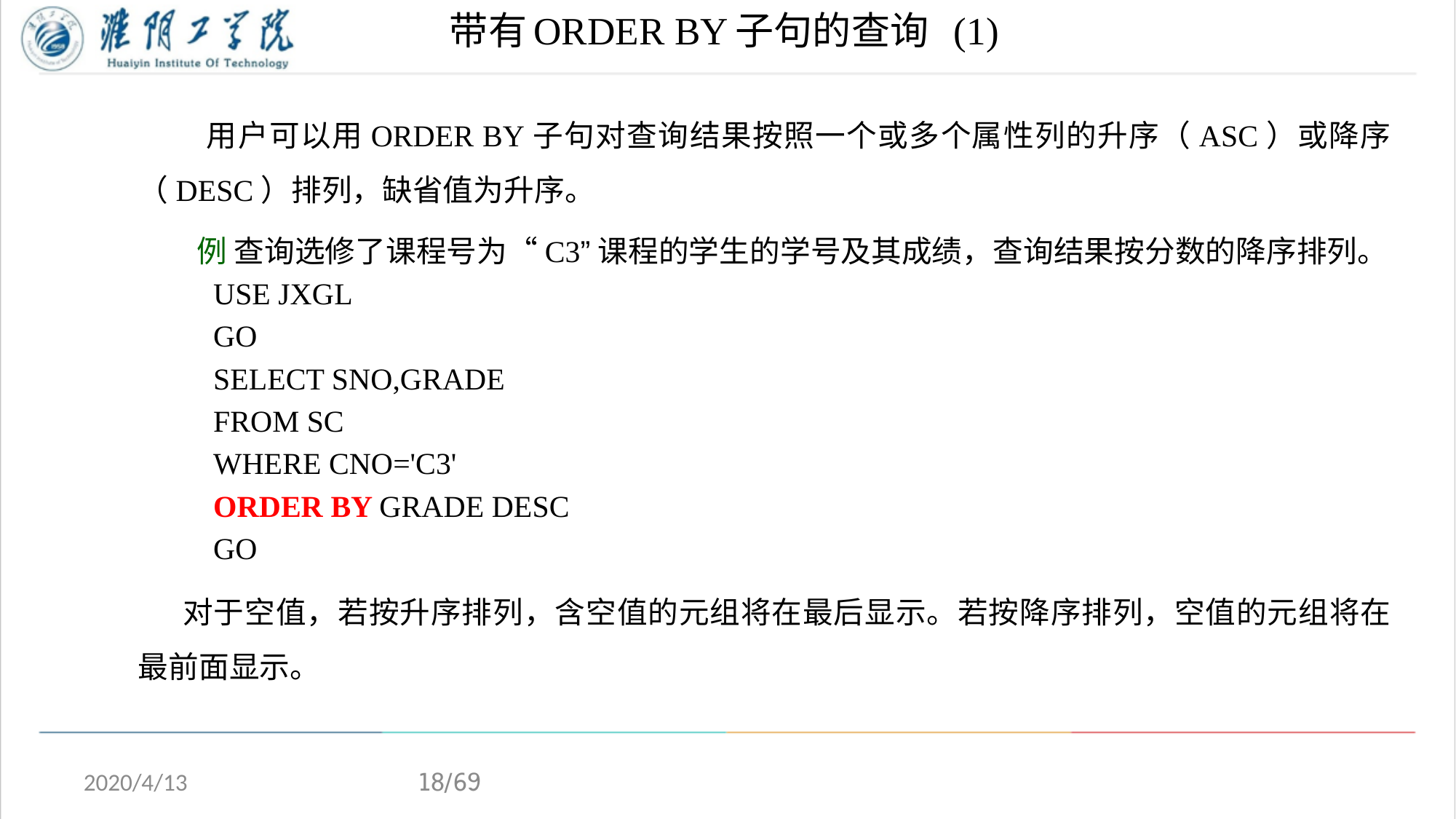

# 带有ORDER BY子句的查询 (1)
  用户可以用ORDER BY子句对查询结果按照一个或多个属性列的升序（ASC）或降序（DESC）排列，缺省值为升序。
 例 查询选修了课程号为“C3”课程的学生的学号及其成绩，查询结果按分数的降序排列。
    USE JXGL
    GO
    SELECT SNO,GRADE
    FROM SC
    WHERE CNO='C3'
    ORDER BY GRADE DESC
    GO
对于空值，若按升序排列，含空值的元组将在最后显示。若按降序排列，空值的元组将在最前面显示。
18/69
2020/4/13